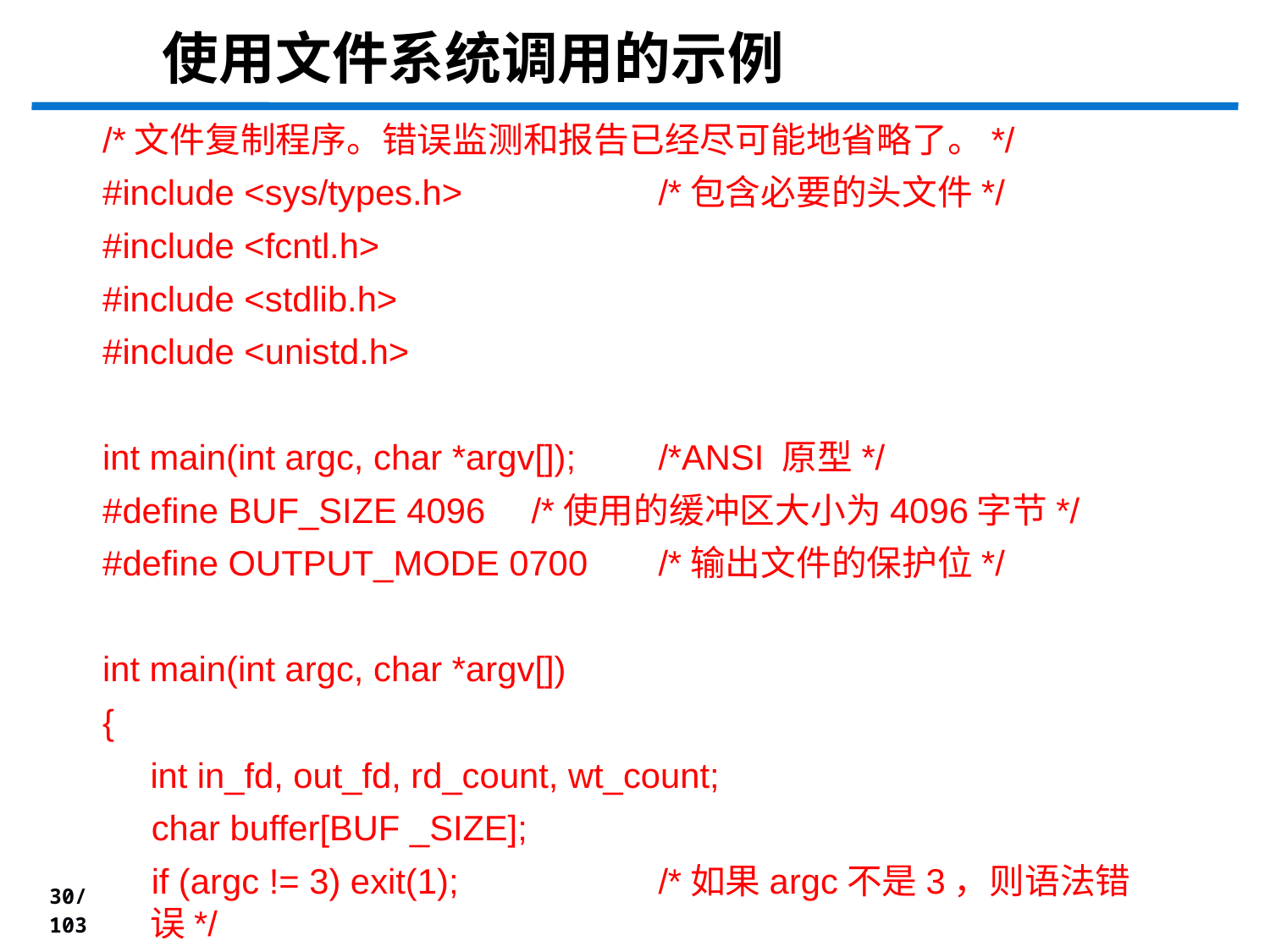

# 使用文件系统调用的示例
/*文件复制程序。错误监测和报告已经尽可能地省略了。*/
#include <sys/types.h> 		/*包含必要的头文件*/
#include <fcntl.h>
#include <stdlib.h>
#include <unistd.h>

int main(int argc, char *argv[]); 	/*ANSI 原型*/
#define BUF_SIZE 4096 	/*使用的缓冲区大小为4096字节*/
#define OUTPUT_MODE 0700 	/*输出文件的保护位*/

int main(int argc, char *argv[])
{
	int in_fd, out_fd, rd_count, wt_count;
     char buffer[BUF _SIZE];
     if (argc != 3) exit(1); 		/*如果argc不是3，则语法错误*/